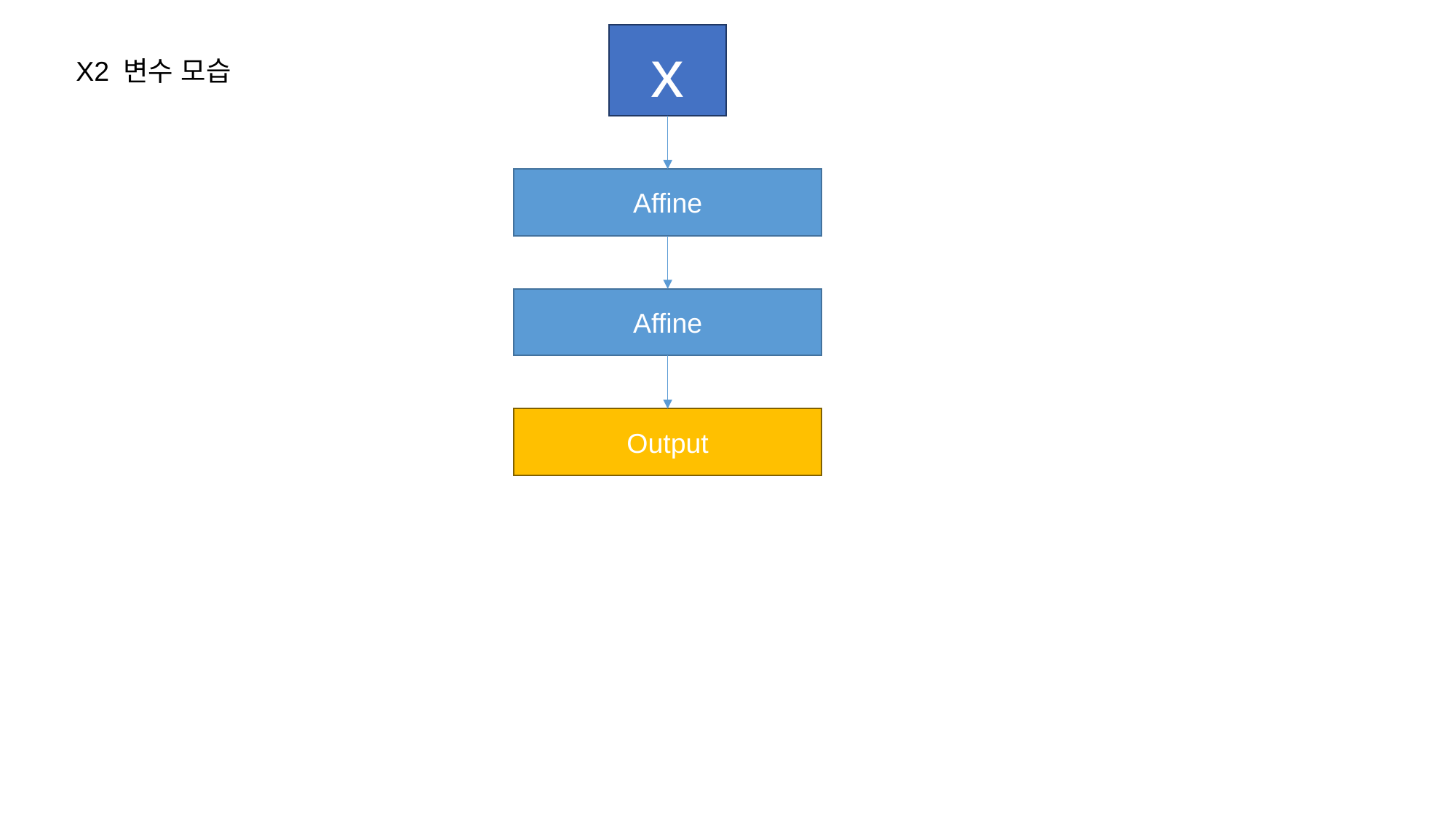

x
X2 변수 모습
Affine
Affine
Output